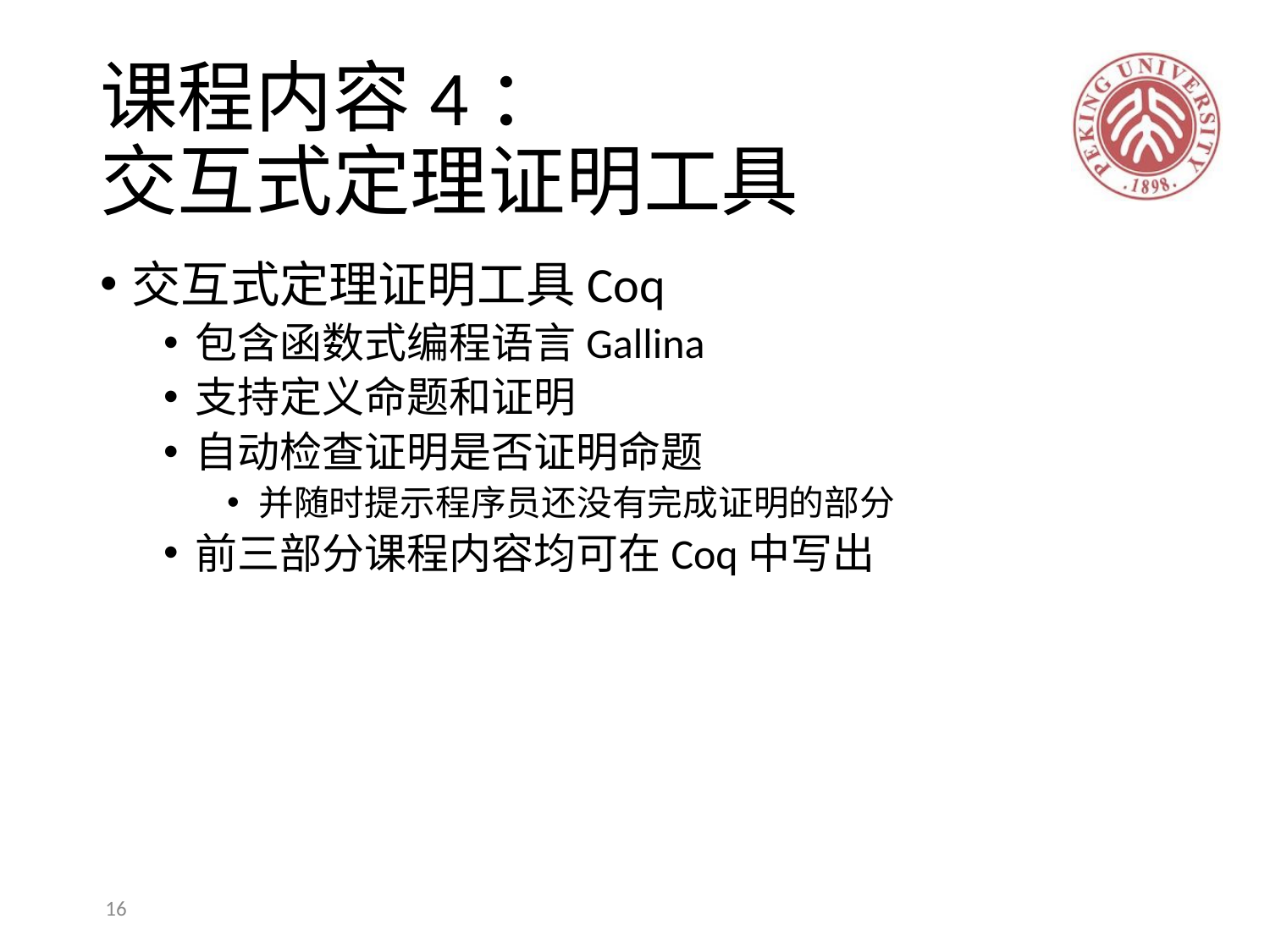

# 课程内容4： 交互式定理证明工具
交互式定理证明工具Coq
包含函数式编程语言Gallina
支持定义命题和证明
自动检查证明是否证明命题
并随时提示程序员还没有完成证明的部分
前三部分课程内容均可在Coq中写出
16